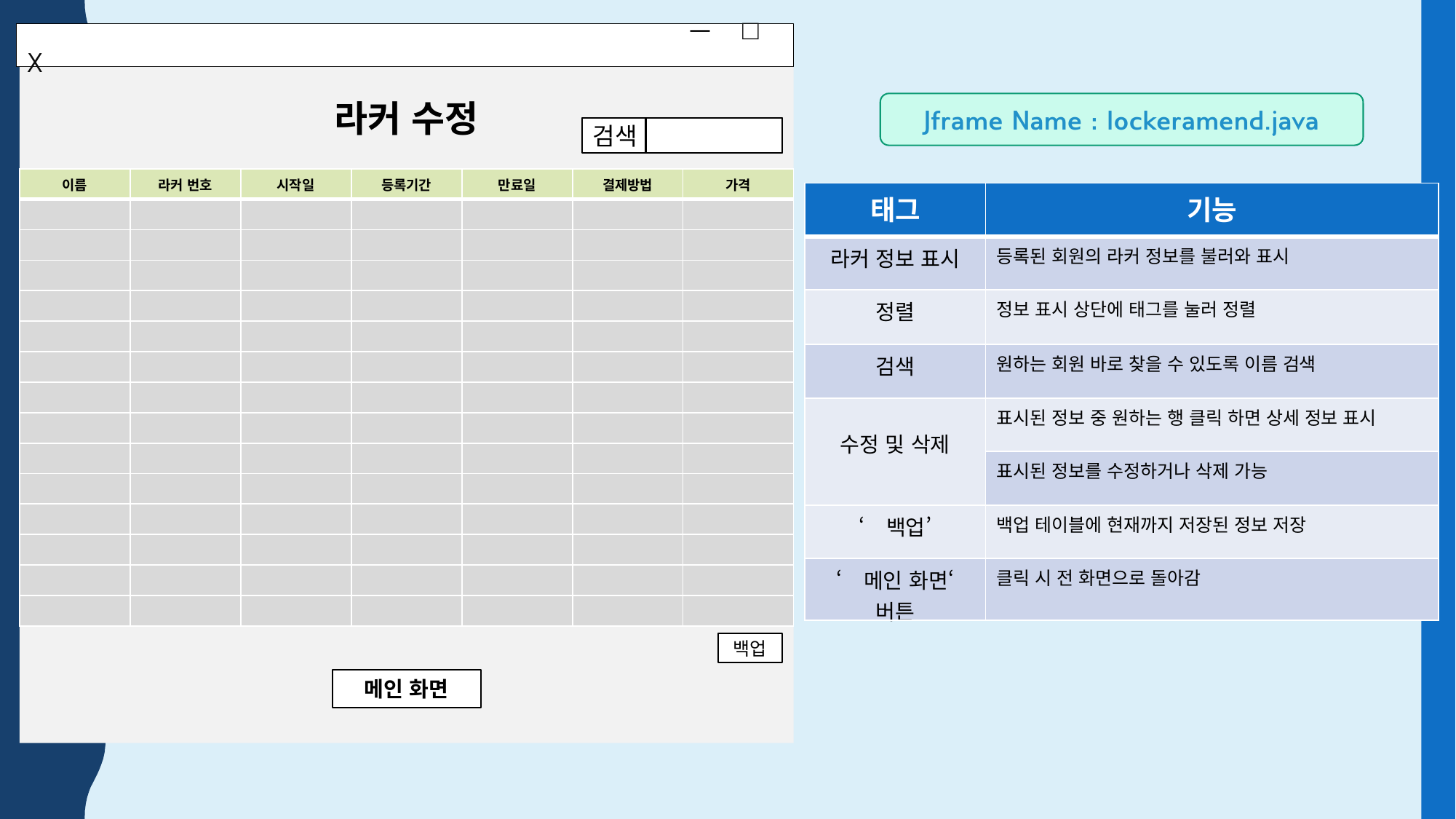

─    □   X

라커 수정
검색

메인 화면
백업
Jframe Name : lockeramend.java
| 이름 | 라커 번호 | 시작일 | 등록기간 | 만료일 | 결제방법 | 가격 |
| --- | --- | --- | --- | --- | --- | --- |
|  |  |  |  |  |  |  |
|  |  |  |  |  |  |  |
|  |  |  |  |  |  |  |
|  |  |  |  |  |  |  |
|  |  |  |  |  |  |  |
|  |  |  |  |  |  |  |
|  |  |  |  |  |  |  |
|  |  |  |  |  |  |  |
|  |  |  |  |  |  |  |
|  |  |  |  |  |  |  |
|  |  |  |  |  |  |  |
|  |  |  |  |  |  |  |
|  |  |  |  |  |  |  |
|  |  |  |  |  |  |  |
| 태그 | 기능 |
| --- | --- |
| 라커 정보 표시 | 등록된 회원의 라커 정보를 불러와 표시 |
| 정렬 | 정보 표시 상단에 태그를 눌러 정렬 |
| 검색 | 원하는 회원 바로 찾을 수 있도록 이름 검색 |
| 수정 및 삭제 | 표시된 정보 중 원하는 행 클릭 하면 상세 정보 표시 |
|  | 표시된 정보를 수정하거나 삭제 가능 |
| ‘백업’ | 백업 테이블에 현재까지 저장된 정보 저장 |
| ‘메인 화면‘ 버튼 | 클릭 시 전 화면으로 돌아감 |